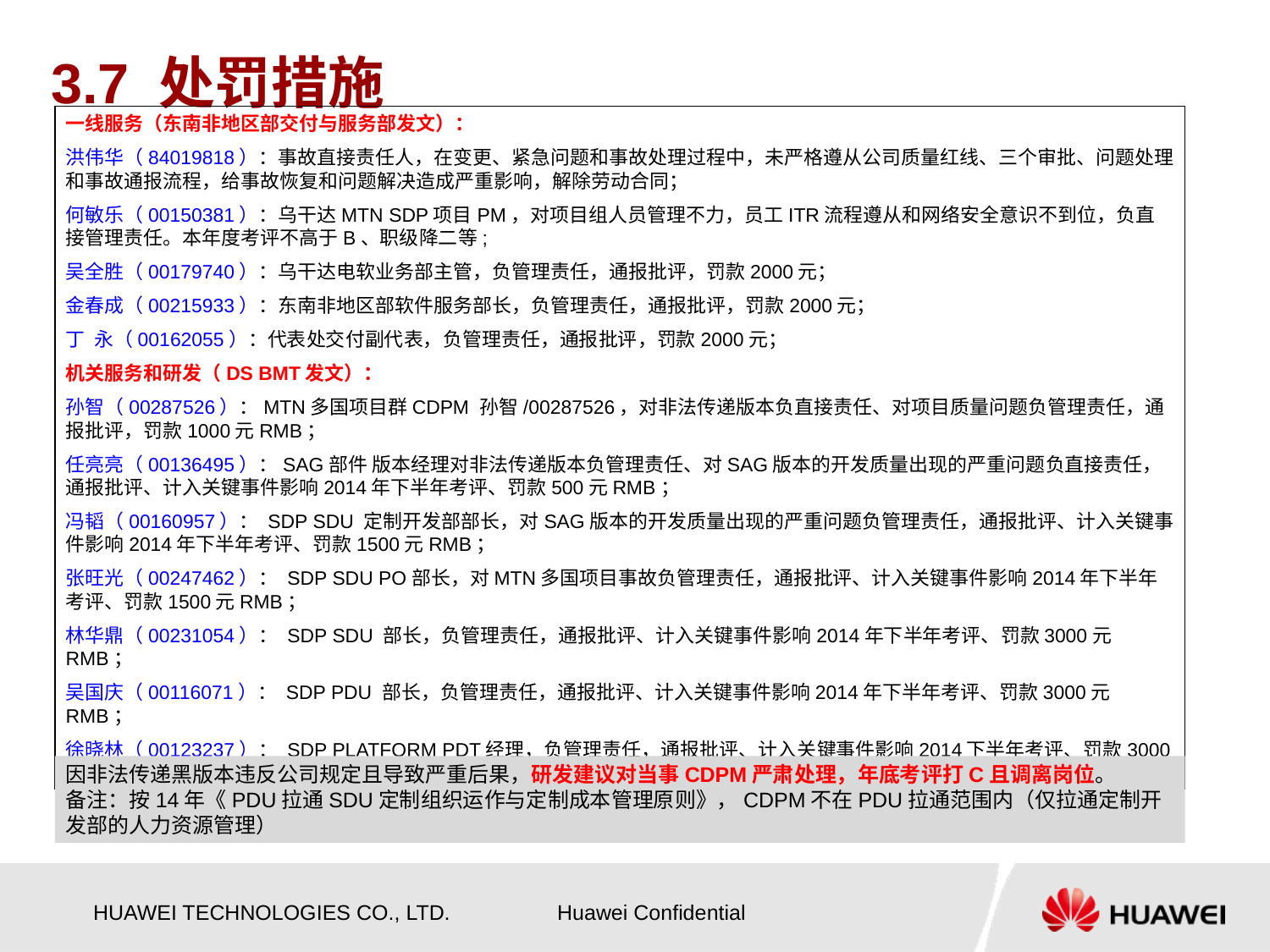

3.7 处罚措施
一线服务（东南非地区部交付与服务部发文）：
洪伟华（84019818）：事故直接责任人，在变更、紧急问题和事故处理过程中，未严格遵从公司质量红线、三个审批、问题处理和事故通报流程，给事故恢复和问题解决造成严重影响，解除劳动合同；
何敏乐（00150381）：乌干达MTN SDP项目PM，对项目组人员管理不力，员工ITR流程遵从和网络安全意识不到位，负直接管理责任。本年度考评不高于B、职级降二等;
吴全胜（00179740）：乌干达电软业务部主管，负管理责任，通报批评，罚款2000元；
金春成（00215933）：东南非地区部软件服务部长，负管理责任，通报批评，罚款2000元；
丁  永（00162055）：代表处交付副代表，负管理责任，通报批评，罚款2000元；
机关服务和研发（DS BMT发文）：
孙智（00287526）：MTN多国项目群CDPM 孙智/00287526，对非法传递版本负直接责任、对项目质量问题负管理责任，通报批评，罚款1000元RMB；
任亮亮（00136495）：SAG部件 版本经理对非法传递版本负管理责任、对SAG版本的开发质量出现的严重问题负直接责任，通报批评、计入关键事件影响2014年下半年考评、罚款500元RMB；
冯韬（00160957）： SDP SDU 定制开发部部长，对SAG版本的开发质量出现的严重问题负管理责任，通报批评、计入关键事件影响2014年下半年考评、罚款1500元RMB；
张旺光（00247462）： SDP SDU PO部长，对MTN多国项目事故负管理责任，通报批评、计入关键事件影响2014年下半年考评、罚款1500元RMB；
林华鼎（00231054）： SDP SDU 部长，负管理责任，通报批评、计入关键事件影响2014年下半年考评、罚款3000元RMB；
吴国庆（00116071）： SDP PDU 部长，负管理责任，通报批评、计入关键事件影响2014年下半年考评、罚款3000元RMB；
徐晓林（00123237）： SDP PLATFORM PDT经理，负管理责任，通报批评、计入关键事件影响2014下半年考评、罚款3000元RMB；
因非法传递黑版本违反公司规定且导致严重后果，研发建议对当事CDPM严肃处理，年底考评打C且调离岗位。
备注：按14年《PDU拉通SDU定制组织运作与定制成本管理原则》，CDPM不在PDU拉通范围内（仅拉通定制开发部的人力资源管理）